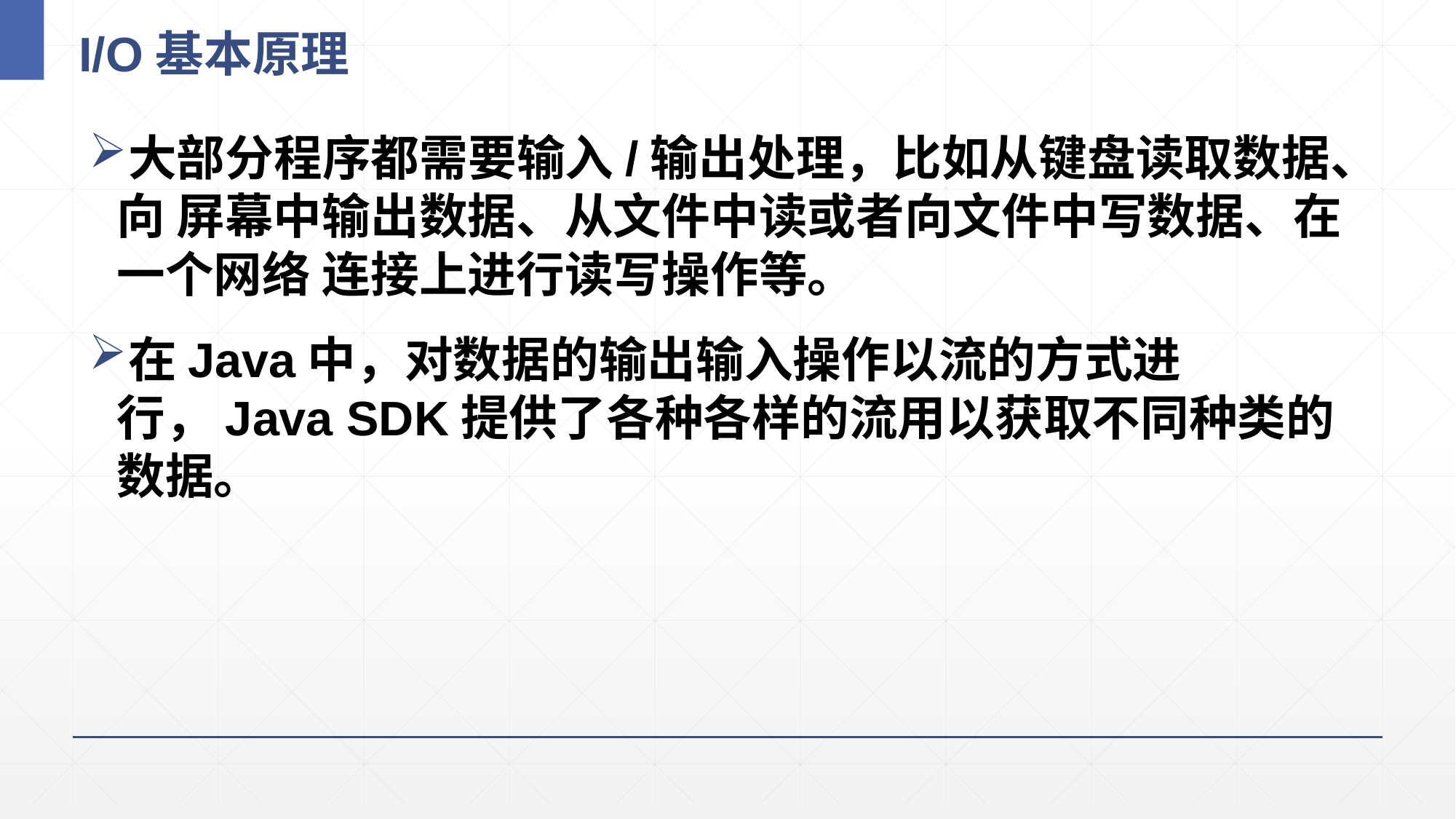

# I/O基本原理
大部分程序都需要输入/输出处理，比如从键盘读取数据、向 屏幕中输出数据、从文件中读或者向文件中写数据、在一个网络 连接上进行读写操作等。
在Java中，对数据的输出输入操作以流的方式进行，Java SDK提供了各种各样的流用以获取不同种类的数据。